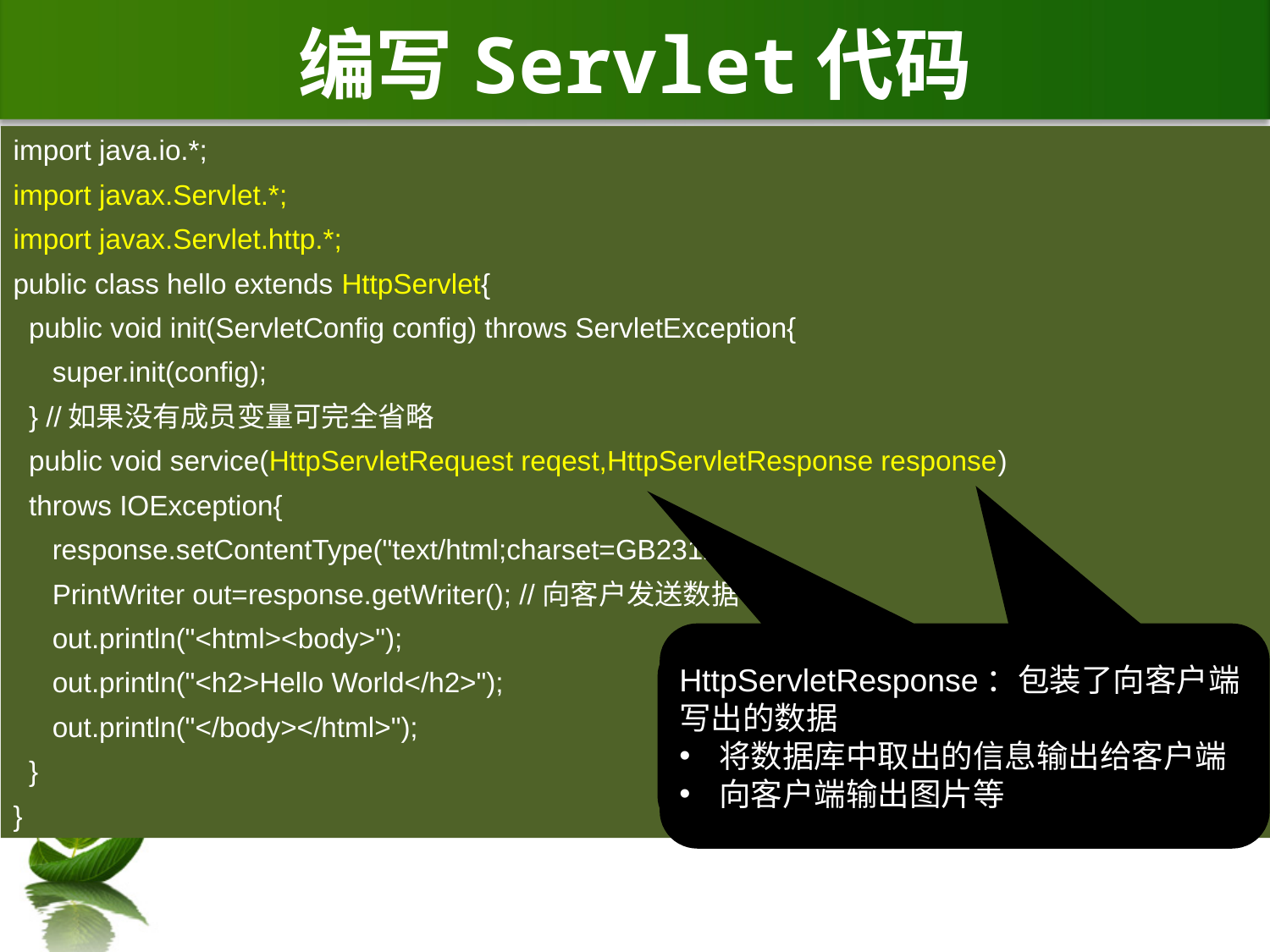

# 编写Servlet代码
import java.io.*;
import javax.Servlet.*;
import javax.Servlet.http.*;
public class hello extends HttpServlet{
  public void init(ServletConfig config) throws ServletException{
     super.init(config);
  } //如果没有成员变量可完全省略
  public void service(HttpServletRequest reqest,HttpServletResponse response)
  throws IOException{
     response.setContentType("text/html;charset=GB2312");
     PrintWriter out=response.getWriter(); //向客户发送数据
     out.println("<html><body>");
     out.println("<h2>Hello World</h2>");
     out.println("</body></html>");
  }
}
HttpServletRequest：包装客户端提交过来的所有数据
客户端的IP地址
客户端的表单数据
Cookies信息
HttpServletResponse：包装了向客户端写出的数据
将数据库中取出的信息输出给客户端
向客户端输出图片等